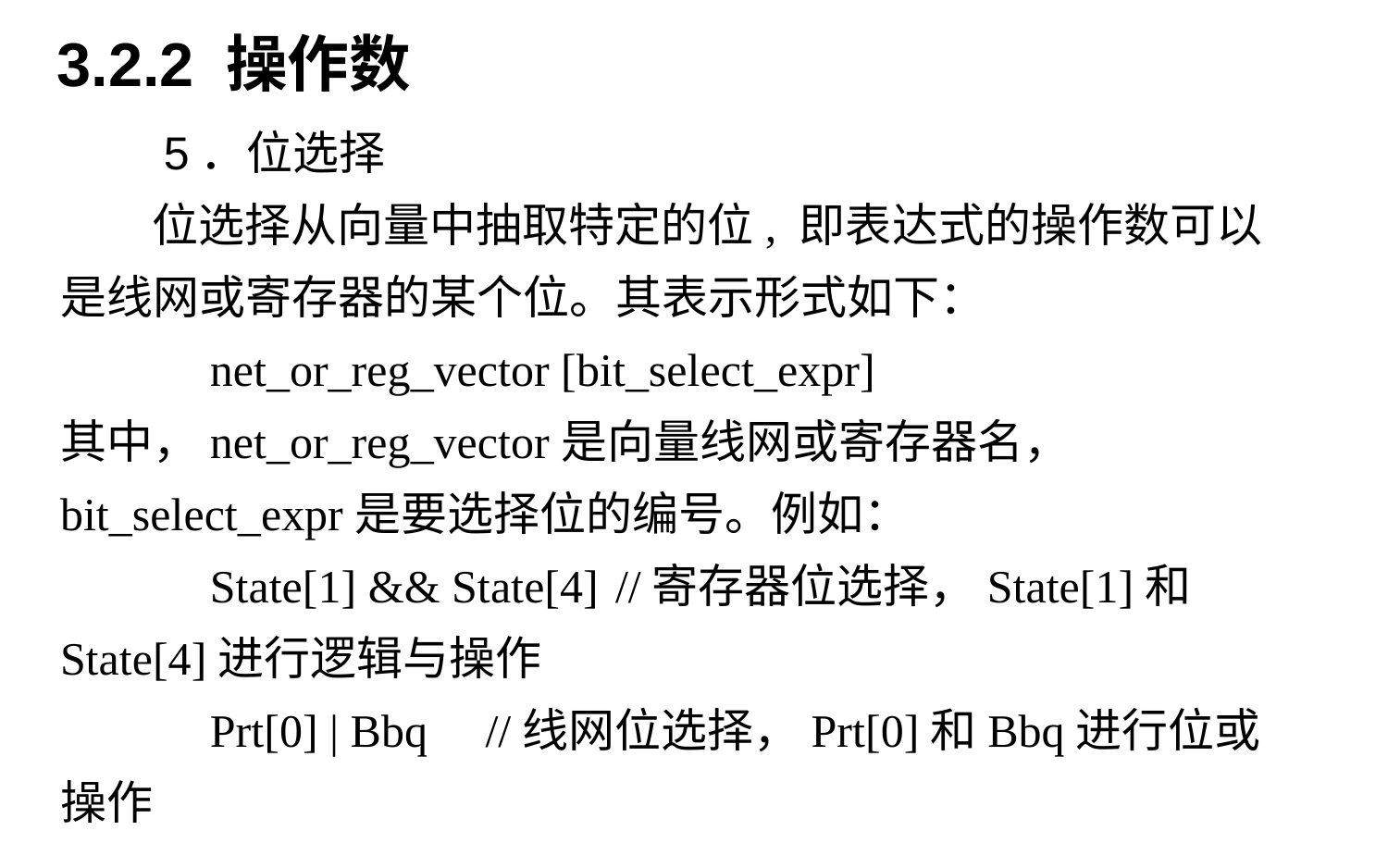

3.2.2 操作数
# 5．位选择 　　位选择从向量中抽取特定的位, 即表达式的操作数可以是线网或寄存器的某个位。其表示形式如下： 　　　net_or_reg_vector [bit_select_expr] 其中，net_or_reg_vector是向量线网或寄存器名，　　bit_select_expr是要选择位的编号。例如： 　　　State[1] && State[4]	//寄存器位选择，State[1]和State[4]进行逻辑与操作 　　　Prt[0] | Bbq     //线网位选择，Prt[0]和Bbq进行位或操作